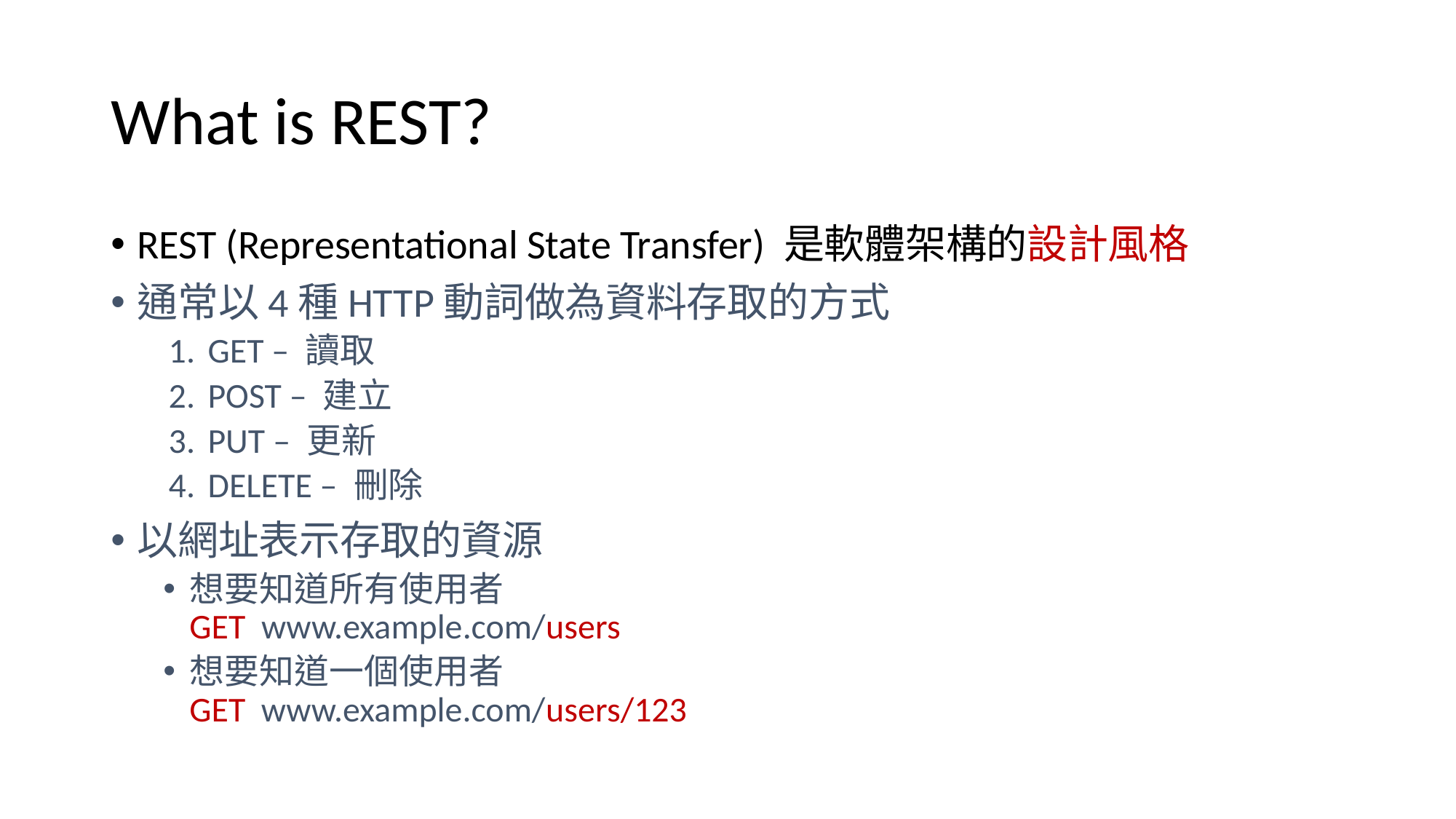

# What is REST?
REST (Representational State Transfer) 是軟體架構的設計風格
通常以4種HTTP動詞做為資料存取的方式
GET – 讀取
POST – 建立
PUT – 更新
DELETE – 刪除
以網址表示存取的資源
想要知道所有使用者
GET  www.example.com/users
想要知道一個使用者
GET  www.example.com/users/123